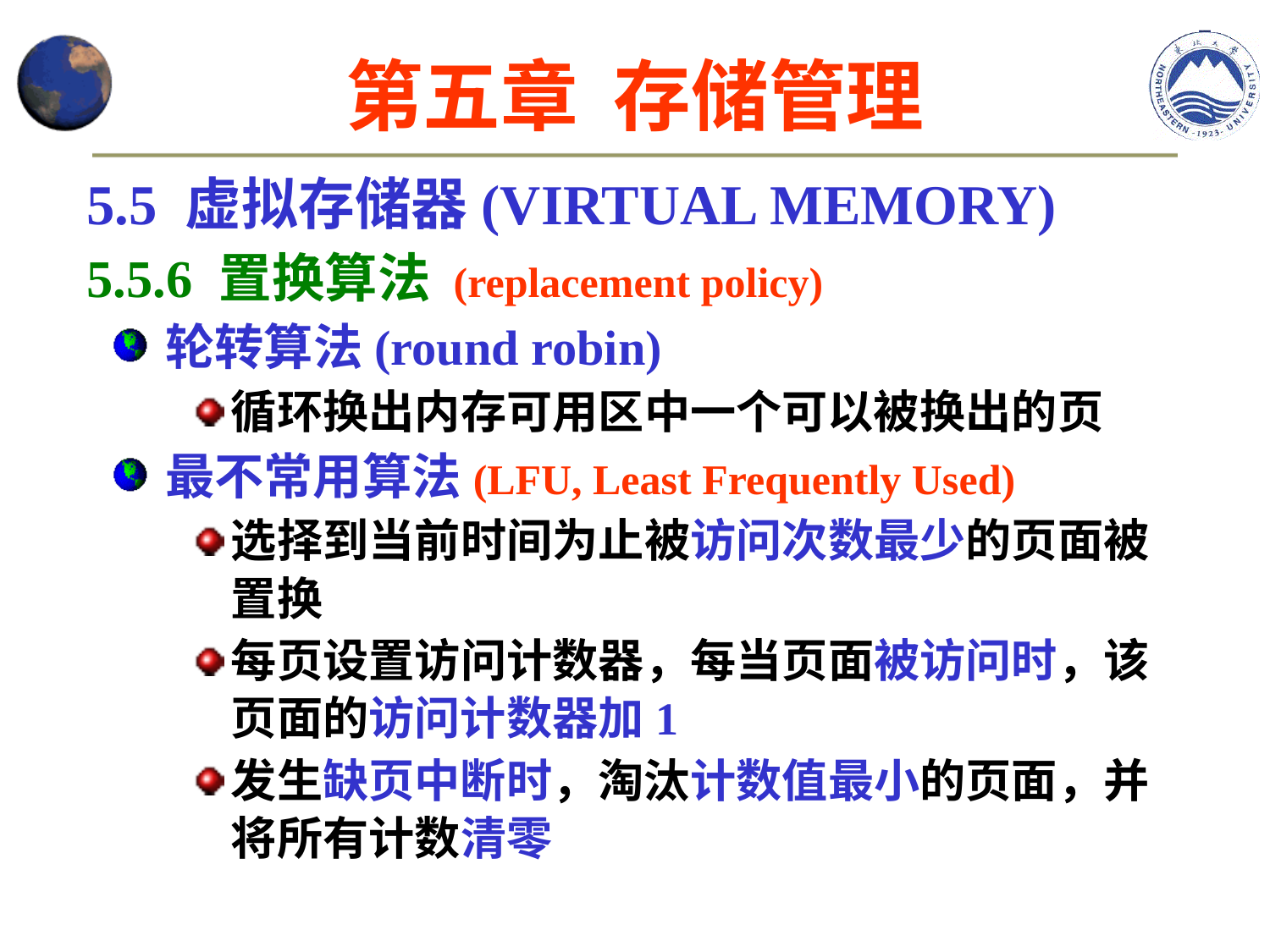

第五章  存储管理
5.5 虚拟存储器(VIRTUAL MEMORY)
5.5.6 置换算法 (replacement policy)
轮转算法(round robin)
循环换出内存可用区中一个可以被换出的页
最不常用算法(LFU, Least Frequently Used)
选择到当前时间为止被访问次数最少的页面被置换
每页设置访问计数器，每当页面被访问时，该页面的访问计数器加1
发生缺页中断时，淘汰计数值最小的页面，并将所有计数清零